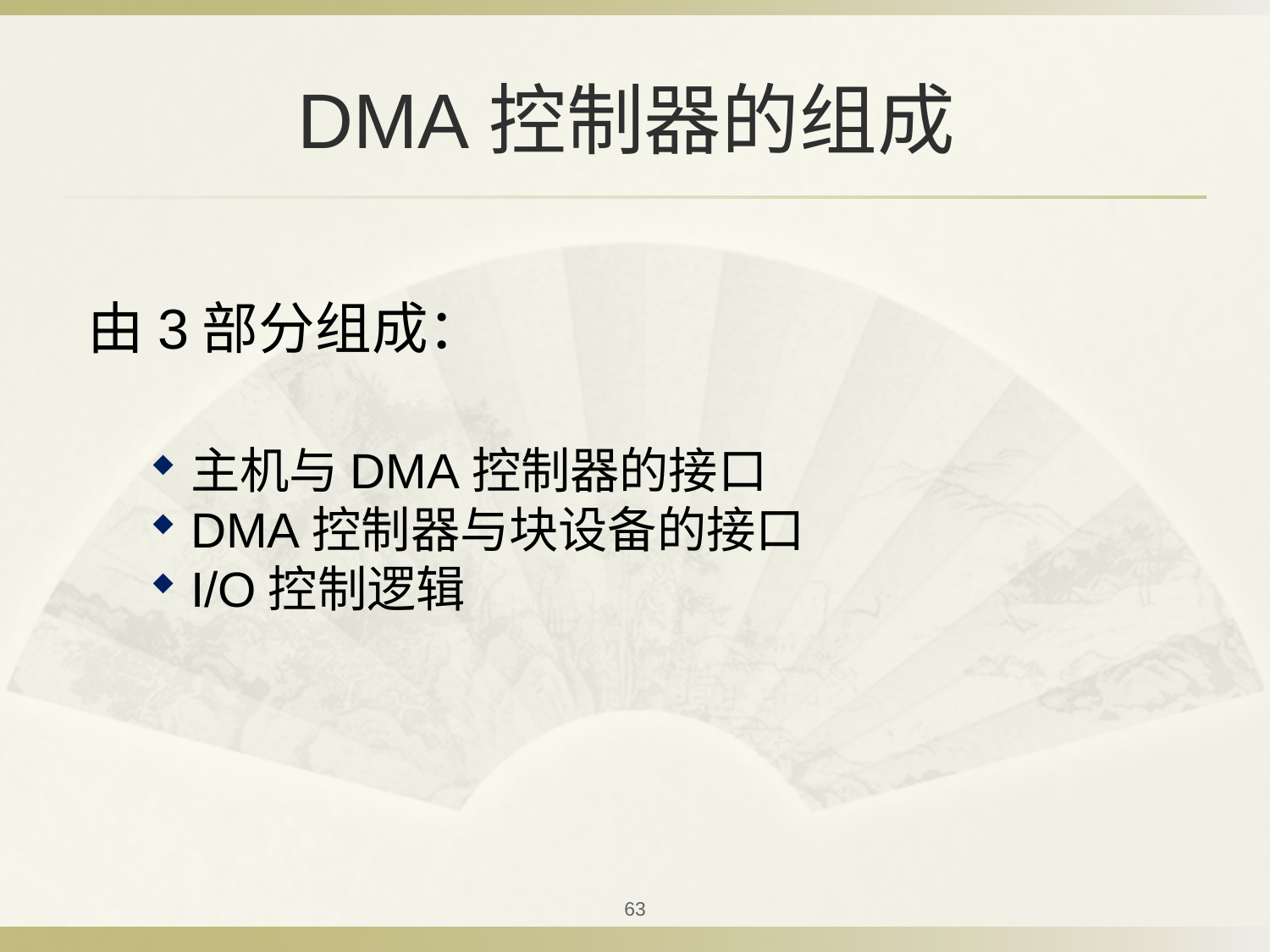

# DMA控制器的组成
由3部分组成：

主机与DMA控制器的接口
DMA控制器与块设备的接口
I/O控制逻辑

63